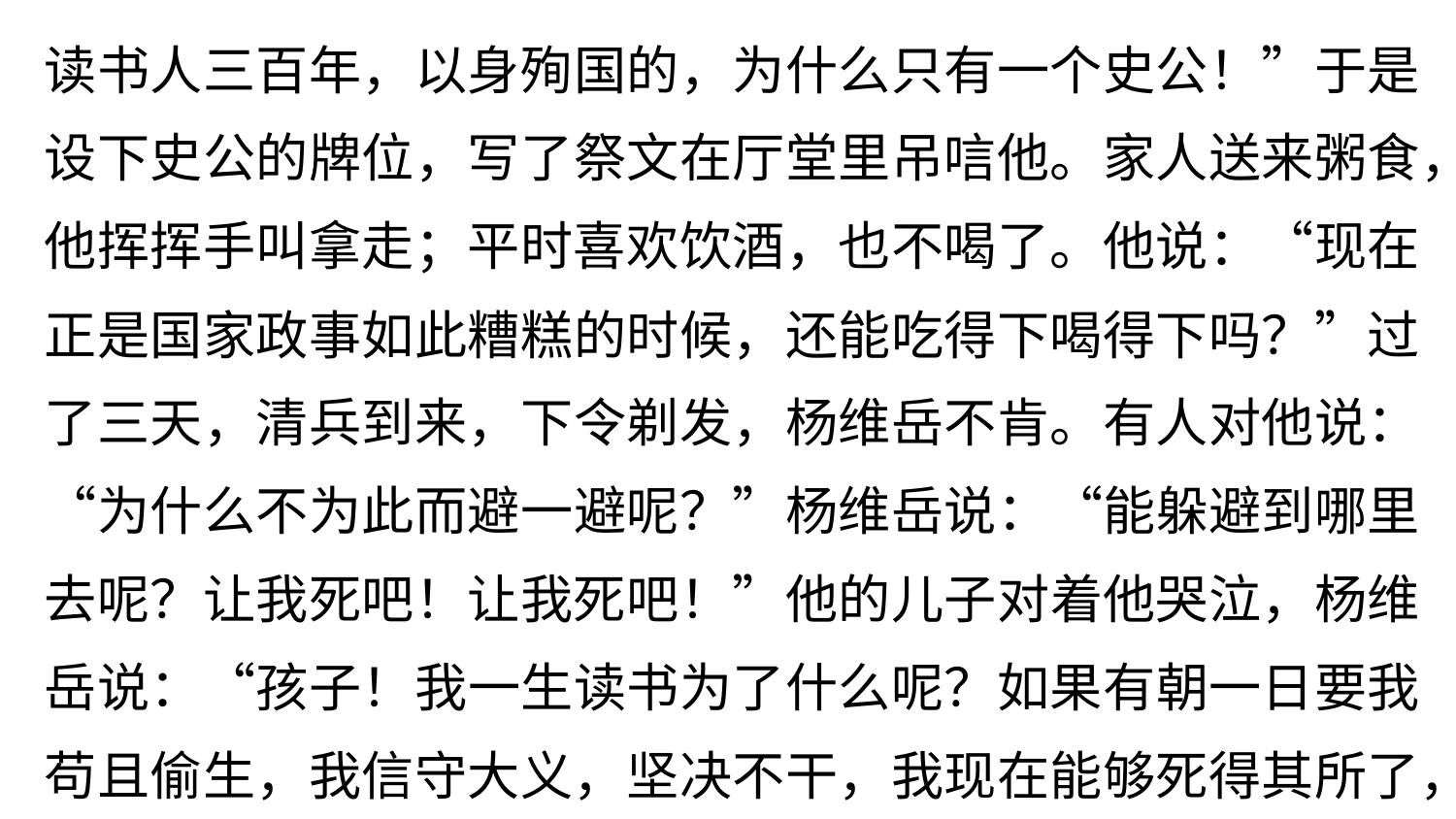

读书人三百年，以身殉国的，为什么只有一个史公！”于是设下史公的牌位，写了祭文在厅堂里吊唁他。家人送来粥食，他挥挥手叫拿走；平时喜欢饮酒，也不喝了。他说：“现在正是国家政事如此糟糕的时候，还能吃得下喝得下吗？”过了三天，清兵到来，下令剃发，杨维岳不肯。有人对他说：“为什么不为此而避一避呢？”杨维岳说：“能躲避到哪里去呢？让我死吧！让我死吧！”他的儿子对着他哭泣，杨维岳说：“孩子！我一生读书为了什么呢？如果有朝一日要我苟且偷生，我信守大义，坚决不干，我现在能够死得其所了，